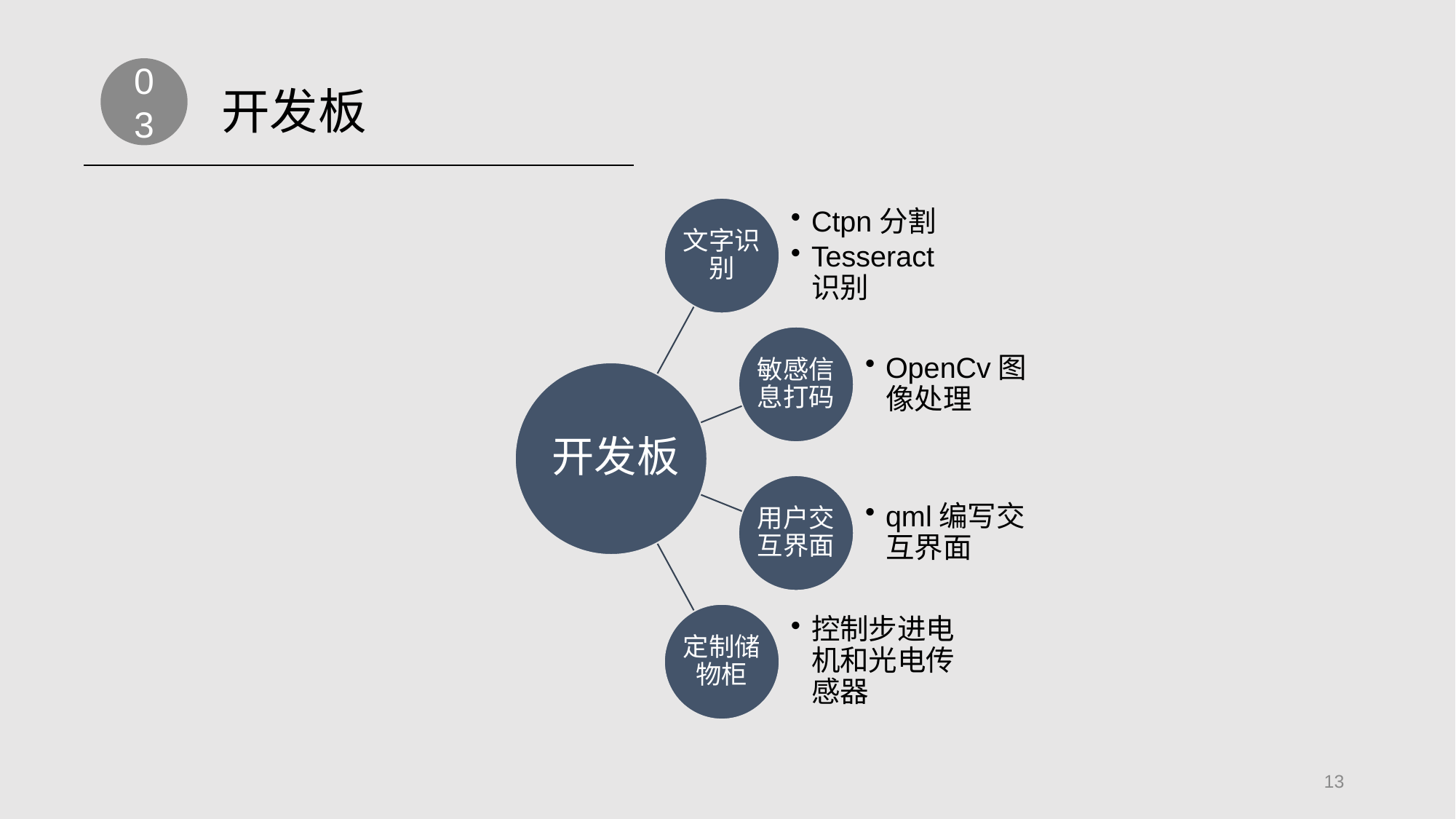

03
开发板
文字识别
Ctpn分割
Tesseract识别
敏感信息打码
OpenCv图像处理
用户交互界面
qml编写交互界面
定制储物柜
控制步进电机和光电传感器
开发板
13